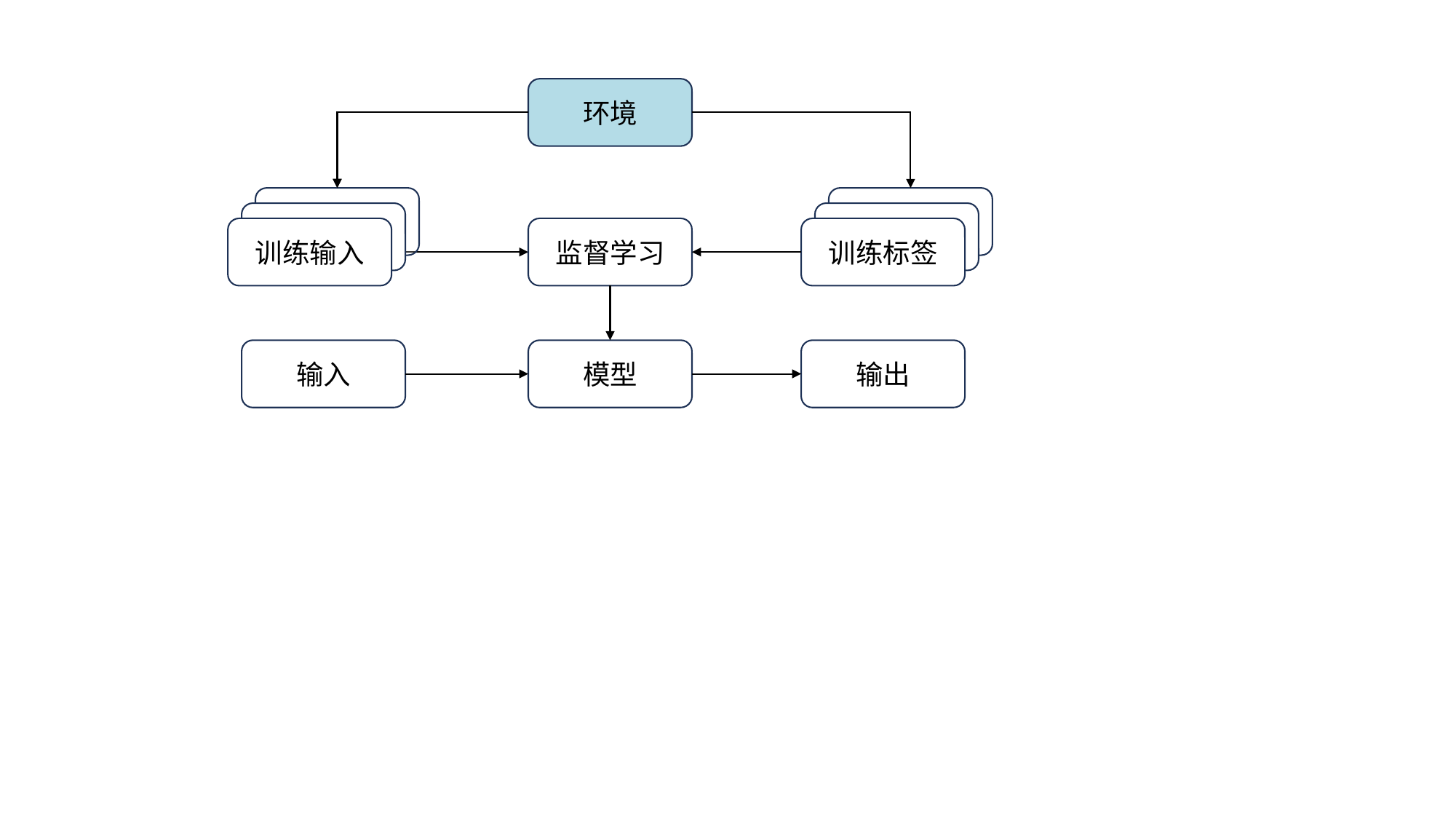

环境

训练输入
监督学习
训练标签
输入
模型
输出